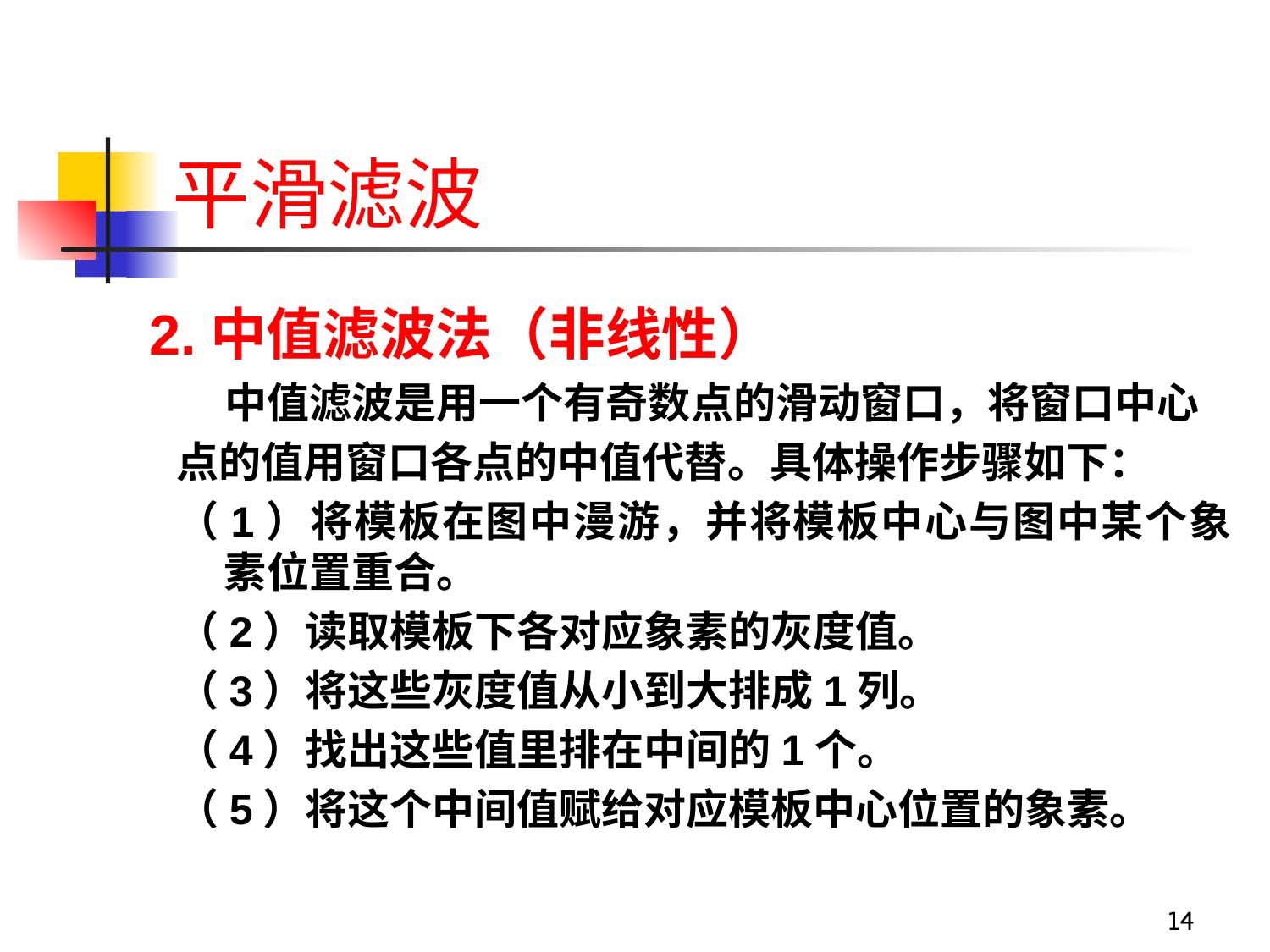

# 平滑滤波
2.中值滤波法（非线性）
    中值滤波是用一个有奇数点的滑动窗口，将窗口中心
点的值用窗口各点的中值代替。具体操作步骤如下：
（1）将模板在图中漫游，并将模板中心与图中某个象素位置重合。
（2）读取模板下各对应象素的灰度值。
（3）将这些灰度值从小到大排成1列。
（4）找出这些值里排在中间的1个。
（5）将这个中间值赋给对应模板中心位置的象素。

14